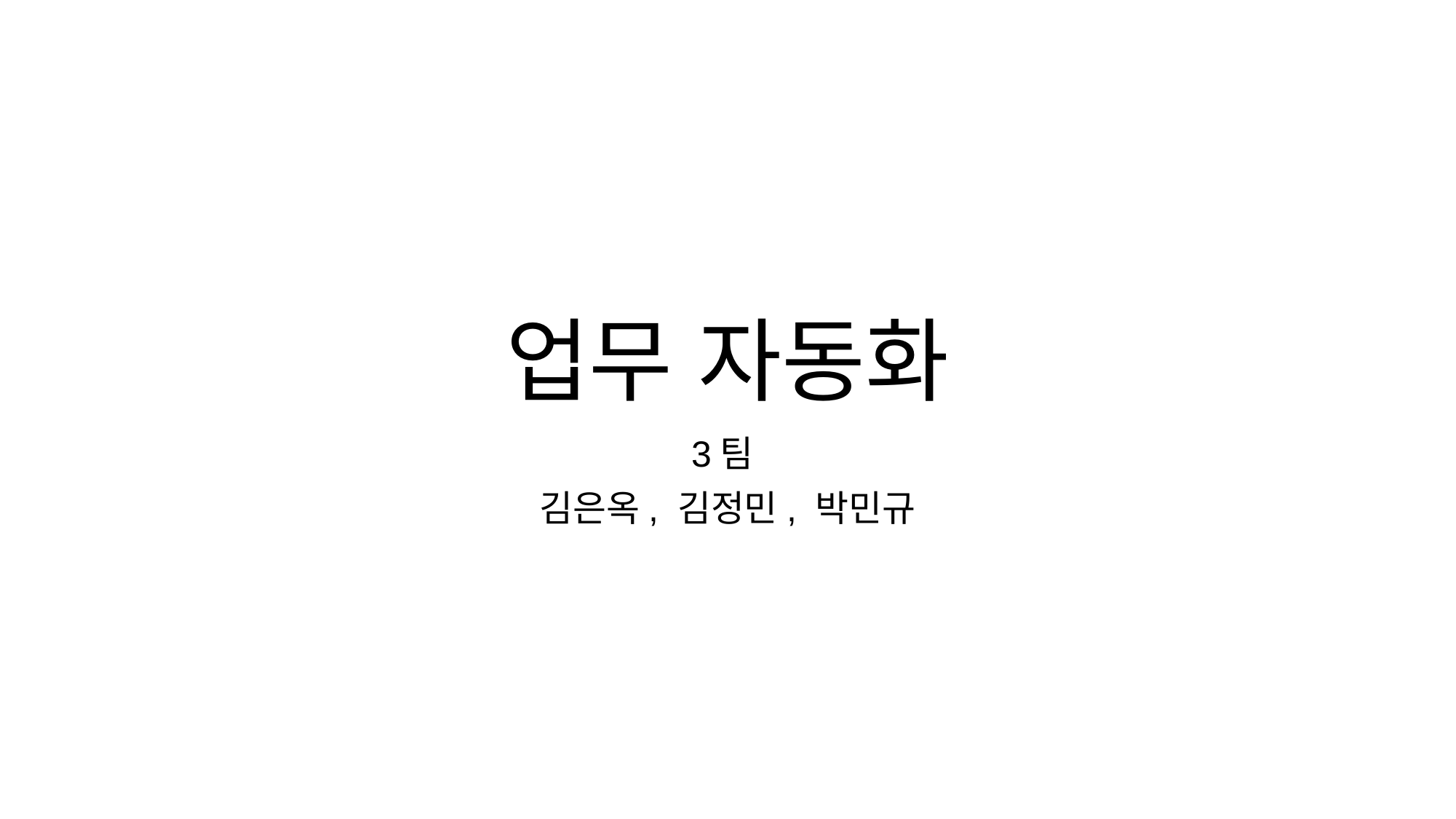

# 업무 자동화
3팀
김은옥, 김정민, 박민규